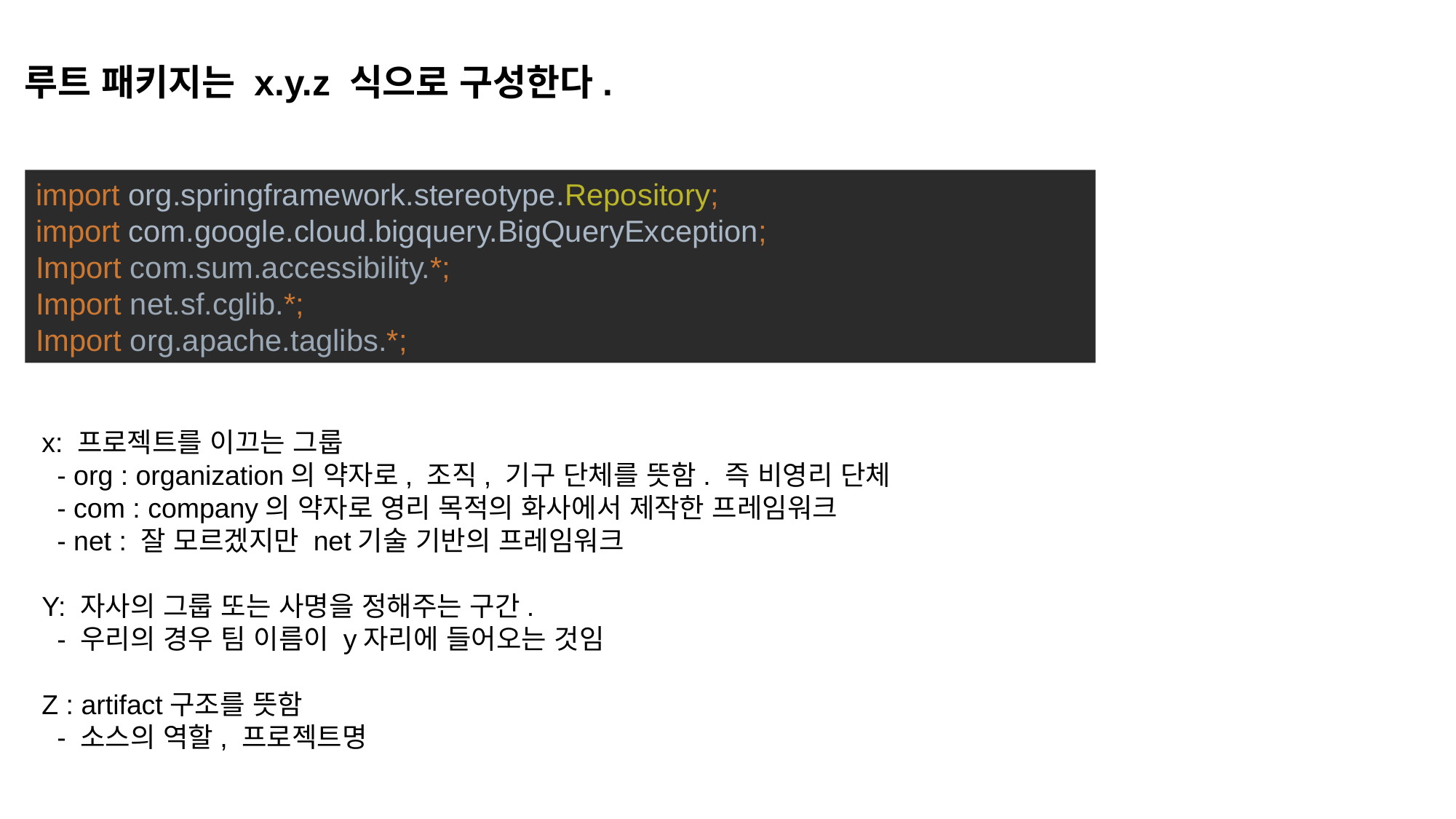

루트 패키지는 x.y.z 식으로 구성한다.
import org.springframework.stereotype.Repository;
import com.google.cloud.bigquery.BigQueryException;
Import com.sum.accessibility.*;
Import net.sf.cglib.*;
Import org.apache.taglibs.*;
x: 프로젝트를 이끄는 그룹
  - org : organization의 약자로, 조직, 기구 단체를 뜻함. 즉 비영리 단체
  - com : company의 약자로 영리 목적의 화사에서 제작한 프레임워크
  - net : 잘 모르겠지만 net기술 기반의 프레임워크

Y: 자사의 그룹 또는 사명을 정해주는 구간.
  - 우리의 경우 팀 이름이 y자리에 들어오는 것임

Z : artifact구조를 뜻함
  - 소스의 역할, 프로젝트명